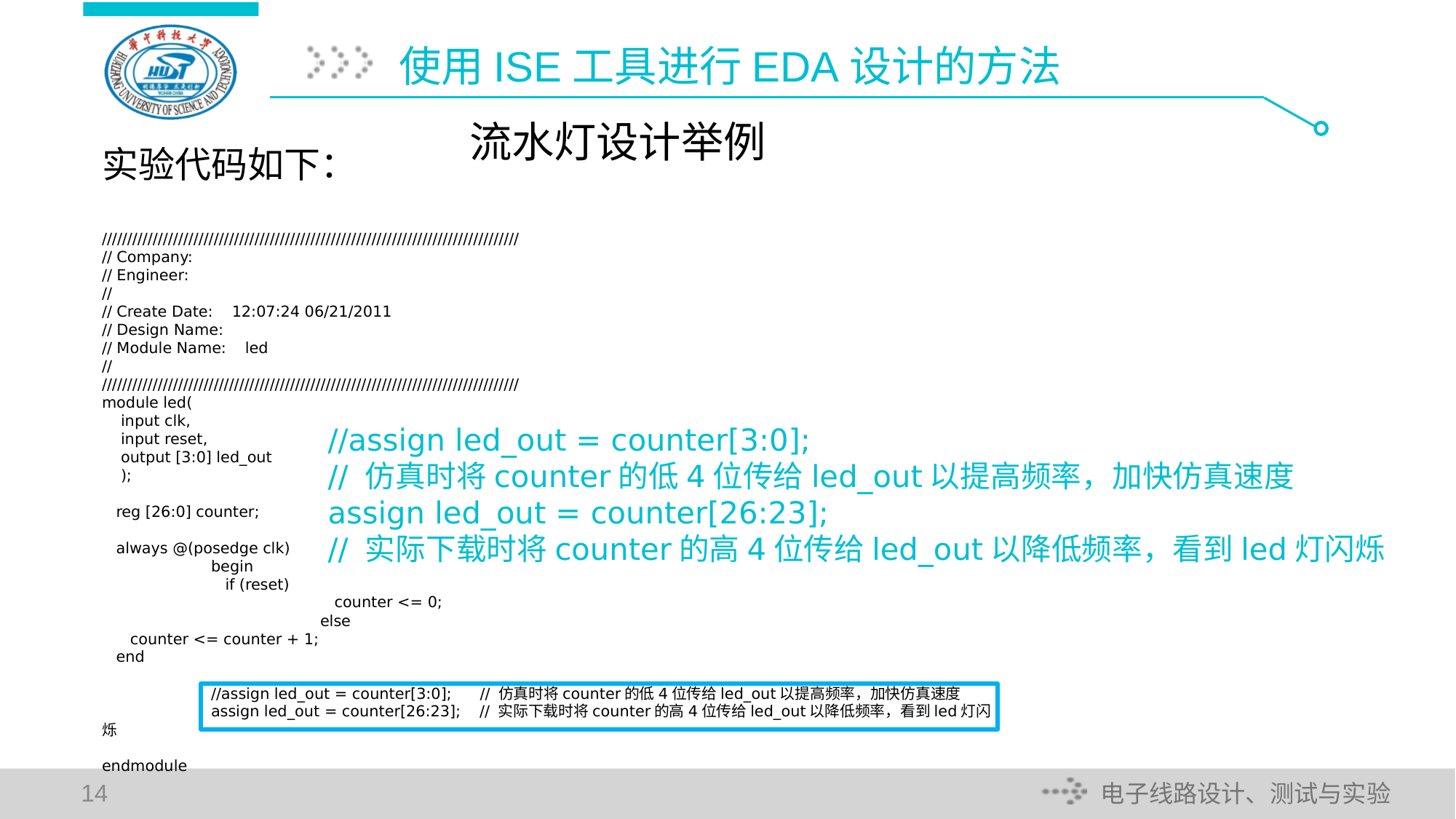

# 使用ISE工具进行EDA设计的方法
流水灯设计举例
实验代码如下：

//////////////////////////////////////////////////////////////////////////////////
// Company:
// Engineer:
//
// Create Date:    12:07:24 06/21/2011
// Design Name:
// Module Name:    led
//
//////////////////////////////////////////////////////////////////////////////////
module led(
    input clk,
    input reset,
    output [3:0] led_out
    );

   reg [26:0] counter;

   always @(posedge clk)
	begin
	   if (reset)
		   counter <= 0;
		else
      counter <= counter + 1;
   end

	//assign led_out = counter[3:0];      // 仿真时将counter的低4位传给led_out以提高频率，加快仿真速度
	assign led_out = counter[26:23];    // 实际下载时将counter的高4位传给led_out以降低频率，看到led灯闪烁

endmodule

//assign led_out = counter[3:0];
// 仿真时将counter的低4位传给led_out以提高频率，加快仿真速度
assign led_out = counter[26:23];
// 实际下载时将counter的高4位传给led_out以降低频率，看到led灯闪烁

14